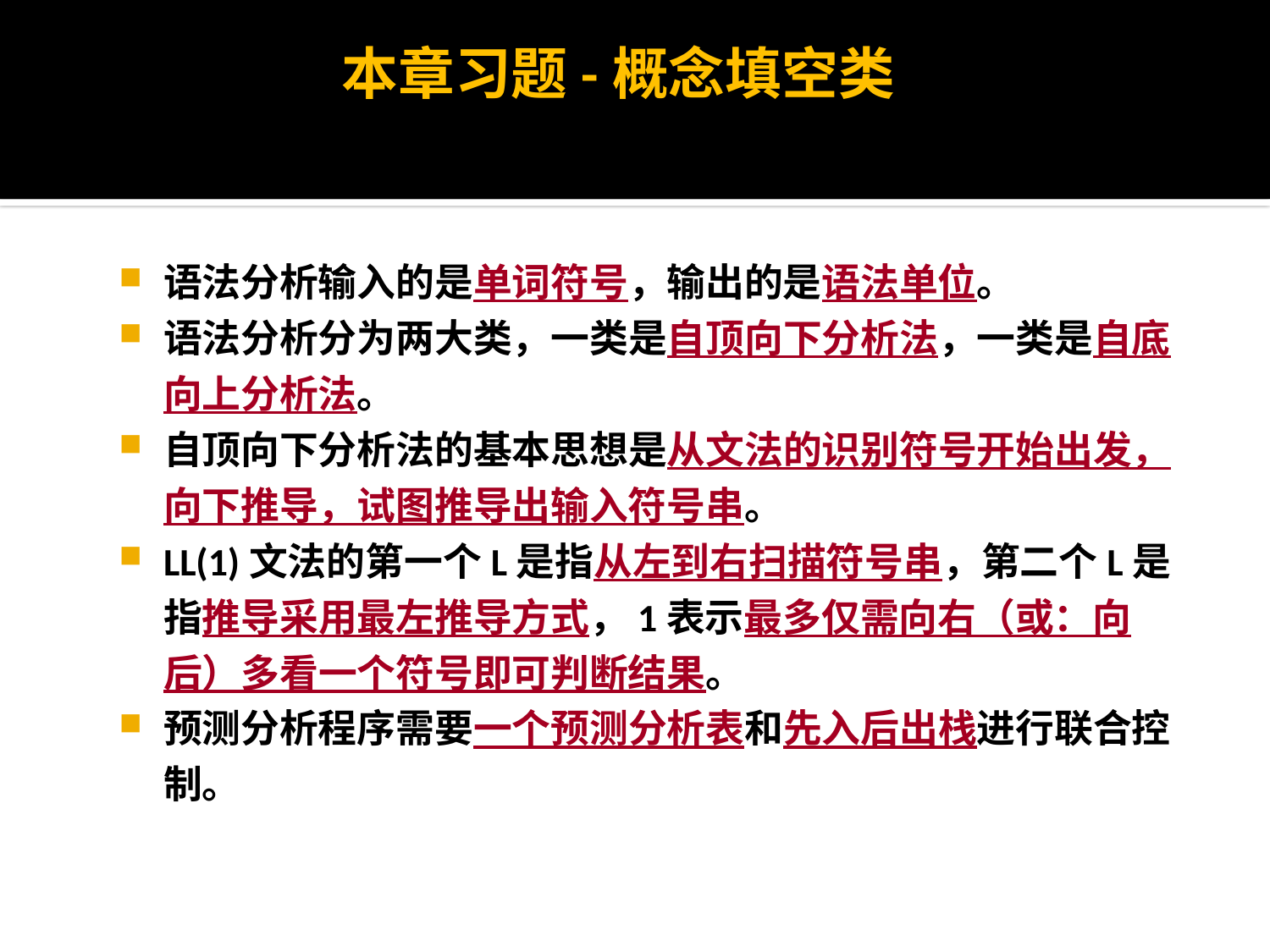

本章习题-概念填空类
语法分析输入的是单词符号，输出的是语法单位。
语法分析分为两大类，一类是自顶向下分析法，一类是自底向上分析法。
自顶向下分析法的基本思想是从文法的识别符号开始出发，向下推导，试图推导出输入符号串。
LL(1)文法的第一个L是指从左到右扫描符号串，第二个L是指推导采用最左推导方式，1表示最多仅需向右（或：向后）多看一个符号即可判断结果。
预测分析程序需要一个预测分析表和先入后出栈进行联合控制。
25